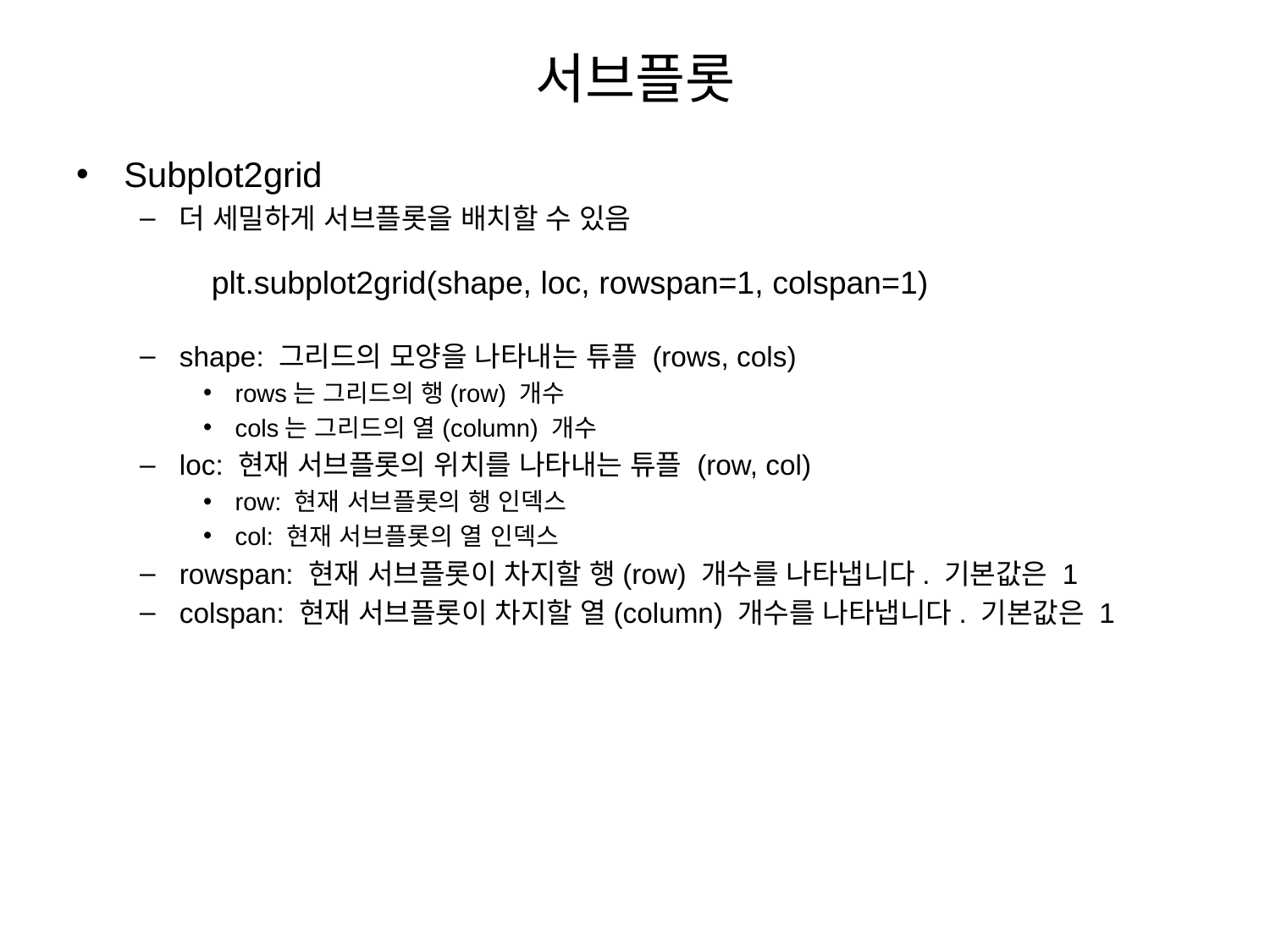

# 서브플롯
Subplot2grid
더 세밀하게 서브플롯을 배치할 수 있음

shape: 그리드의 모양을 나타내는 튜플 (rows, cols)
rows는 그리드의 행(row) 개수
cols는 그리드의 열(column) 개수
loc: 현재 서브플롯의 위치를 나타내는 튜플 (row, col)
row: 현재 서브플롯의 행 인덱스
col: 현재 서브플롯의 열 인덱스
rowspan: 현재 서브플롯이 차지할 행(row) 개수를 나타냅니다. 기본값은 1
colspan: 현재 서브플롯이 차지할 열(column) 개수를 나타냅니다. 기본값은 1

plt.subplot2grid(shape, loc, rowspan=1, colspan=1)